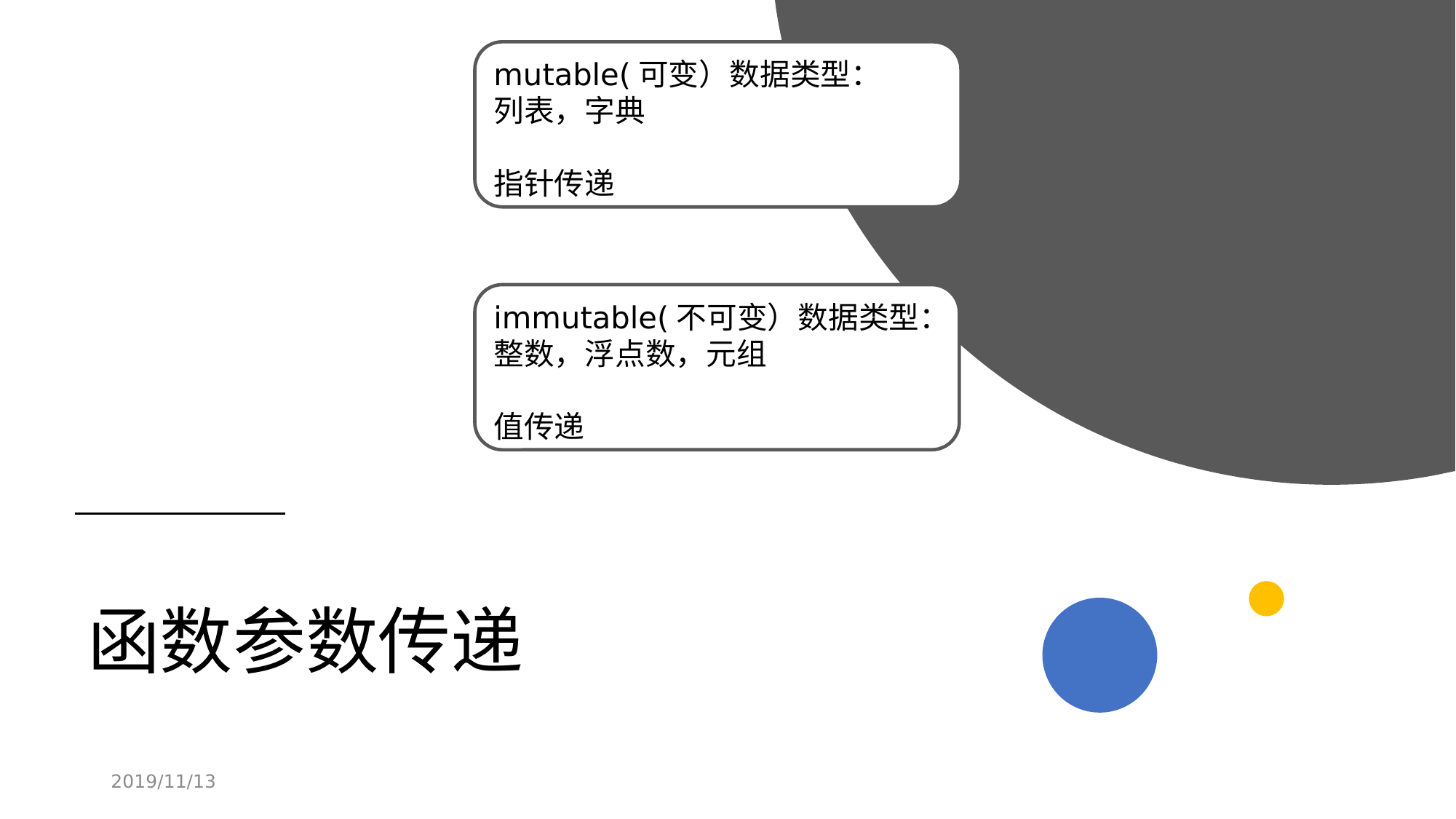

mutable(可变）数据类型：
列表，字典

指针传递
immutable(不可变）数据类型：
整数，浮点数，元组

值传递
# 函数参数传递

2019/11/13
高级算法语言和程序设计
30